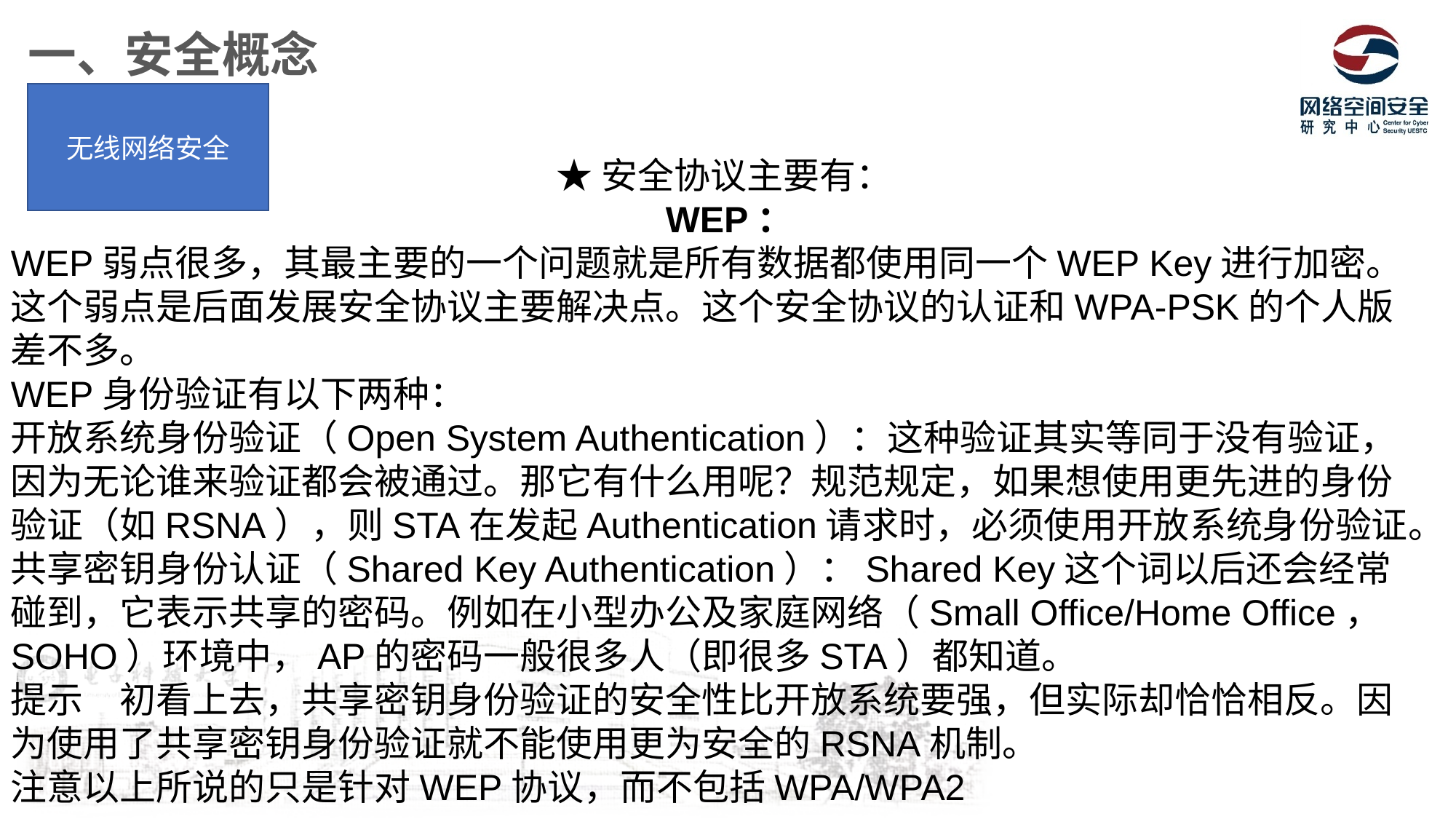

一、安全概念
无线网络安全
					★安全协议主要有：
						WEP：
WEP弱点很多，其最主要的一个问题就是所有数据都使用同一个WEP Key进行加密。这个弱点是后面发展安全协议主要解决点。这个安全协议的认证和WPA-PSK的个人版差不多。
WEP身份验证有以下两种：
开放系统身份验证（Open System Authentication）：这种验证其实等同于没有验证，因为无论谁来验证都会被通过。那它有什么用呢？规范规定，如果想使用更先进的身份验证（如RSNA），则STA在发起Authentication请求时，必须使用开放系统身份验证。
共享密钥身份认证（Shared Key Authentication）：Shared Key这个词以后还会经常碰到，它表示共享的密码。例如在小型办公及家庭网络（Small Office/Home Office，SOHO）环境中，AP的密码一般很多人（即很多STA）都知道。
提示　初看上去，共享密钥身份验证的安全性比开放系统要强，但实际却恰恰相反。因为使用了共享密钥身份验证就不能使用更为安全的RSNA机制。
注意以上所说的只是针对WEP协议，而不包括WPA/WPA2